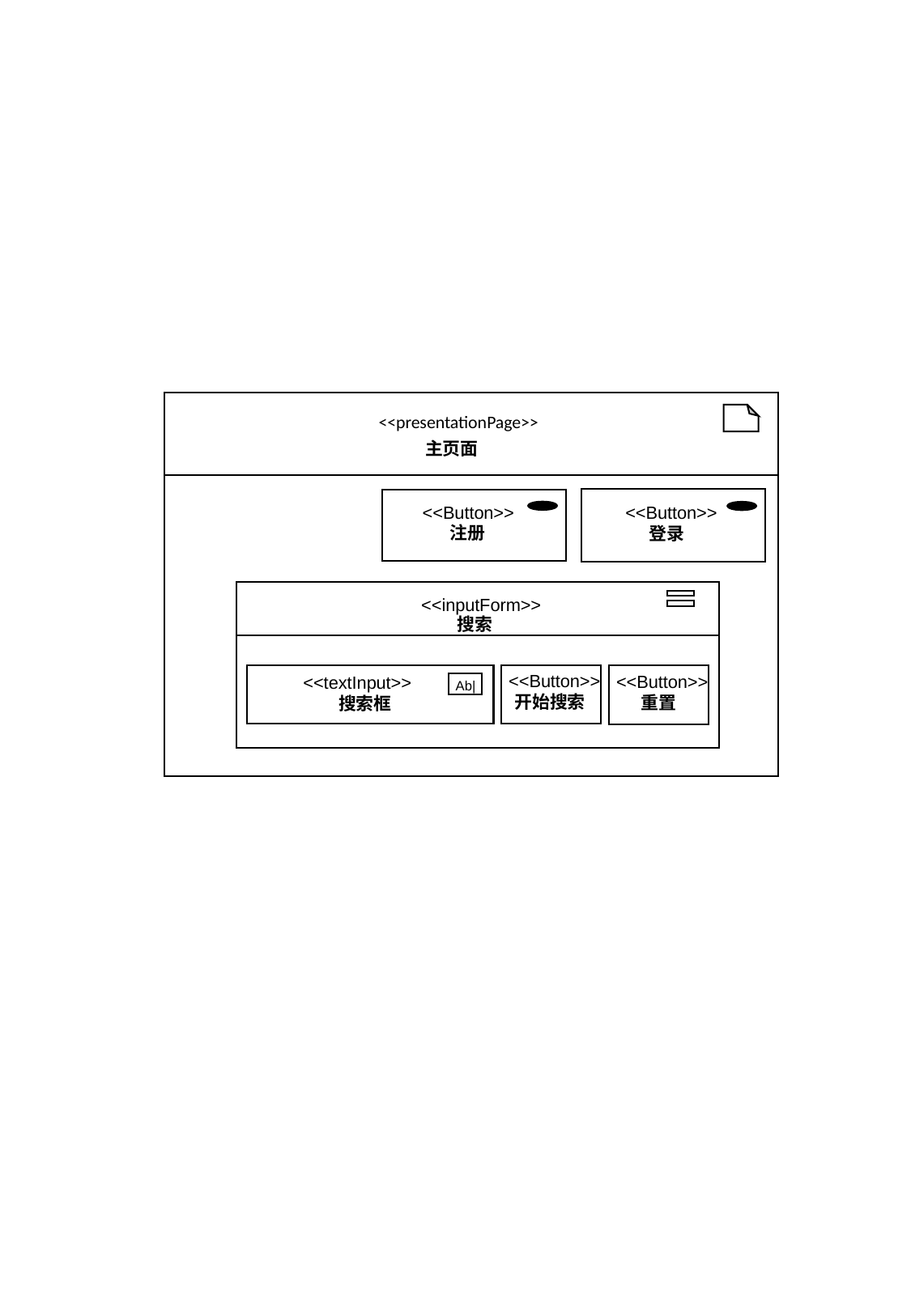

<<presentationPage>>
主页面

<<Button>>
登录

<<Button>>
注册

<<inputForm>>
搜索

<<Button>>
<<Button>>

开始搜索
重置
<<textInput>>

搜索框
Ab|